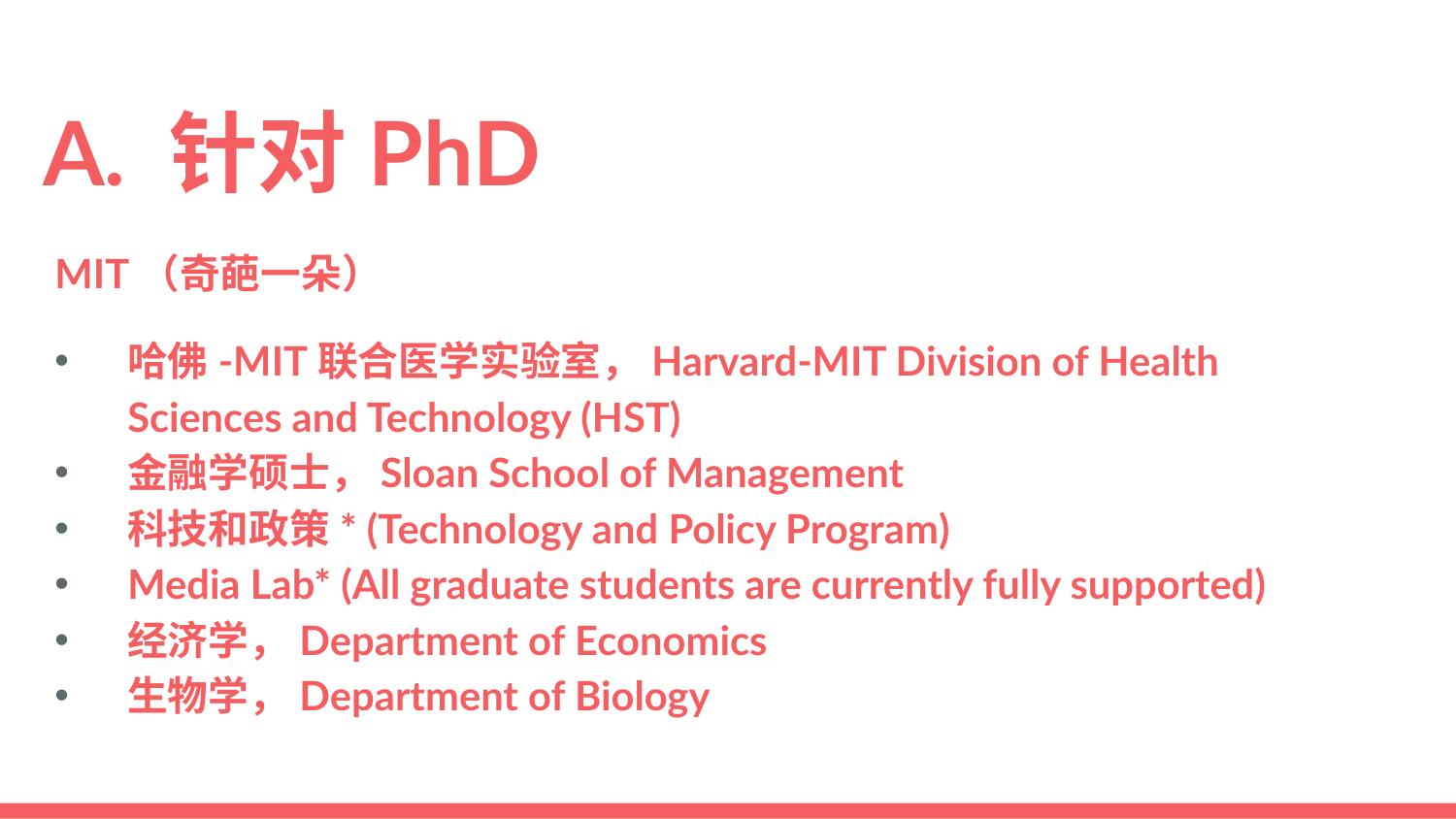

# A. 针对PhD
MIT（奇葩一朵）
哈佛-MIT联合医学实验室，Harvard-MIT Division of Health Sciences and Technology (HST)
金融学硕士，Sloan School of Management
科技和政策* (Technology and Policy Program)
Media Lab* (All graduate students are currently fully supported)
经济学，Department of Economics
生物学，Department of Biology